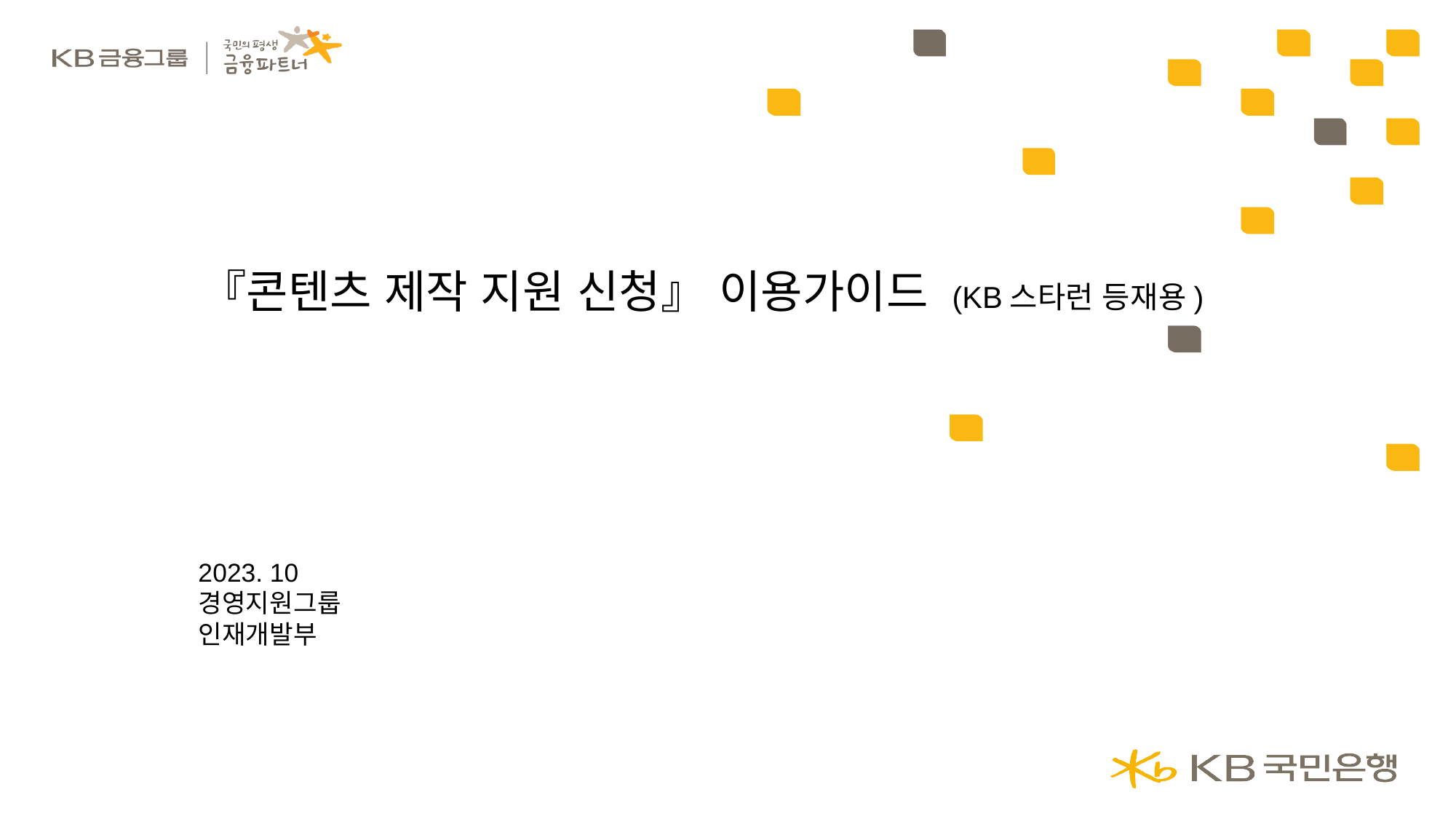

『콘텐츠 제작 지원 신청』 이용가이드 (KB스타런 등재용)
2023. 10
경영지원그룹
인재개발부